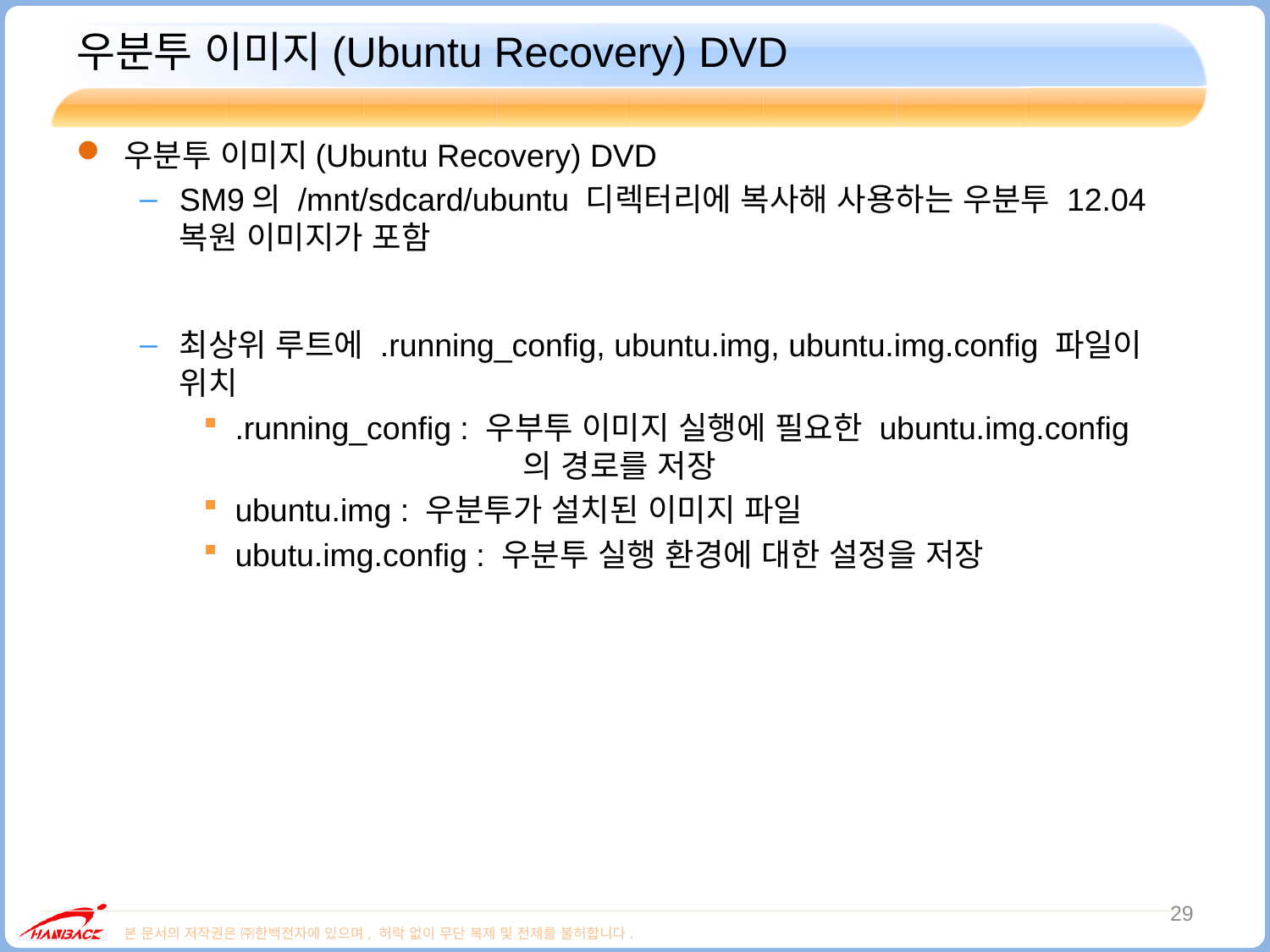

# 우분투 이미지(Ubuntu Recovery) DVD
우분투 이미지(Ubuntu Recovery) DVD
SM9의 /mnt/sdcard/ubuntu 디렉터리에 복사해 사용하는 우분투 12.04 복원 이미지가 포함

최상위 루트에 .running_config, ubuntu.img, ubuntu.img.config 파일이 위치
.running_config : 우부투 이미지 실행에 필요한 ubuntu.img.config		   의 경로를 저장
ubuntu.img : 우분투가 설치된 이미지 파일
ubutu.img.config : 우분투 실행 환경에 대한 설정을 저장

29